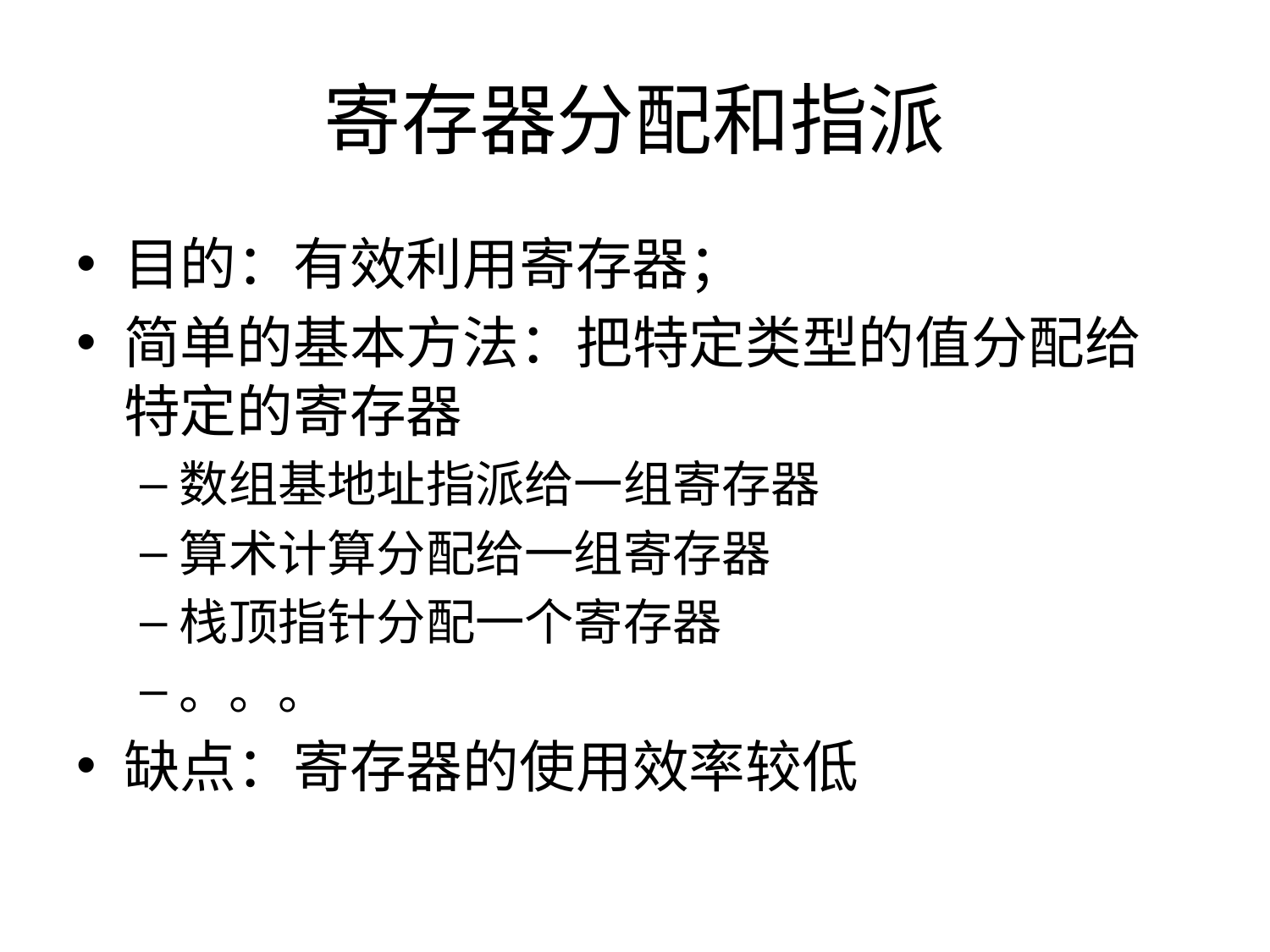

# 寄存器分配和指派
目的：有效利用寄存器；
简单的基本方法：把特定类型的值分配给特定的寄存器
数组基地址指派给一组寄存器
算术计算分配给一组寄存器
栈顶指针分配一个寄存器
。。。
缺点：寄存器的使用效率较低